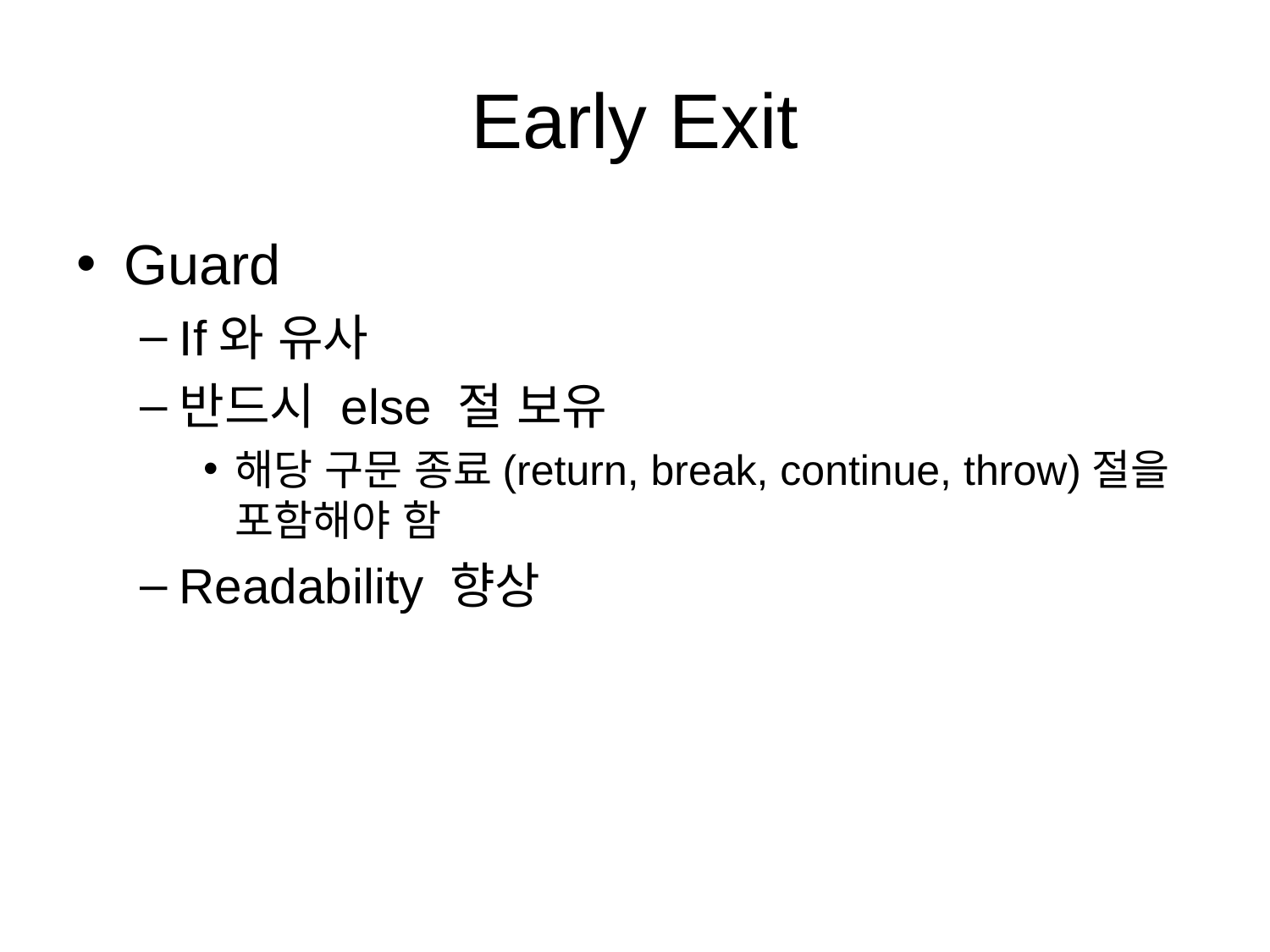

# Early Exit
Guard
If와 유사
반드시 else 절 보유
해당 구문 종료(return, break, continue, throw)절을 포함해야 함
Readability 향상